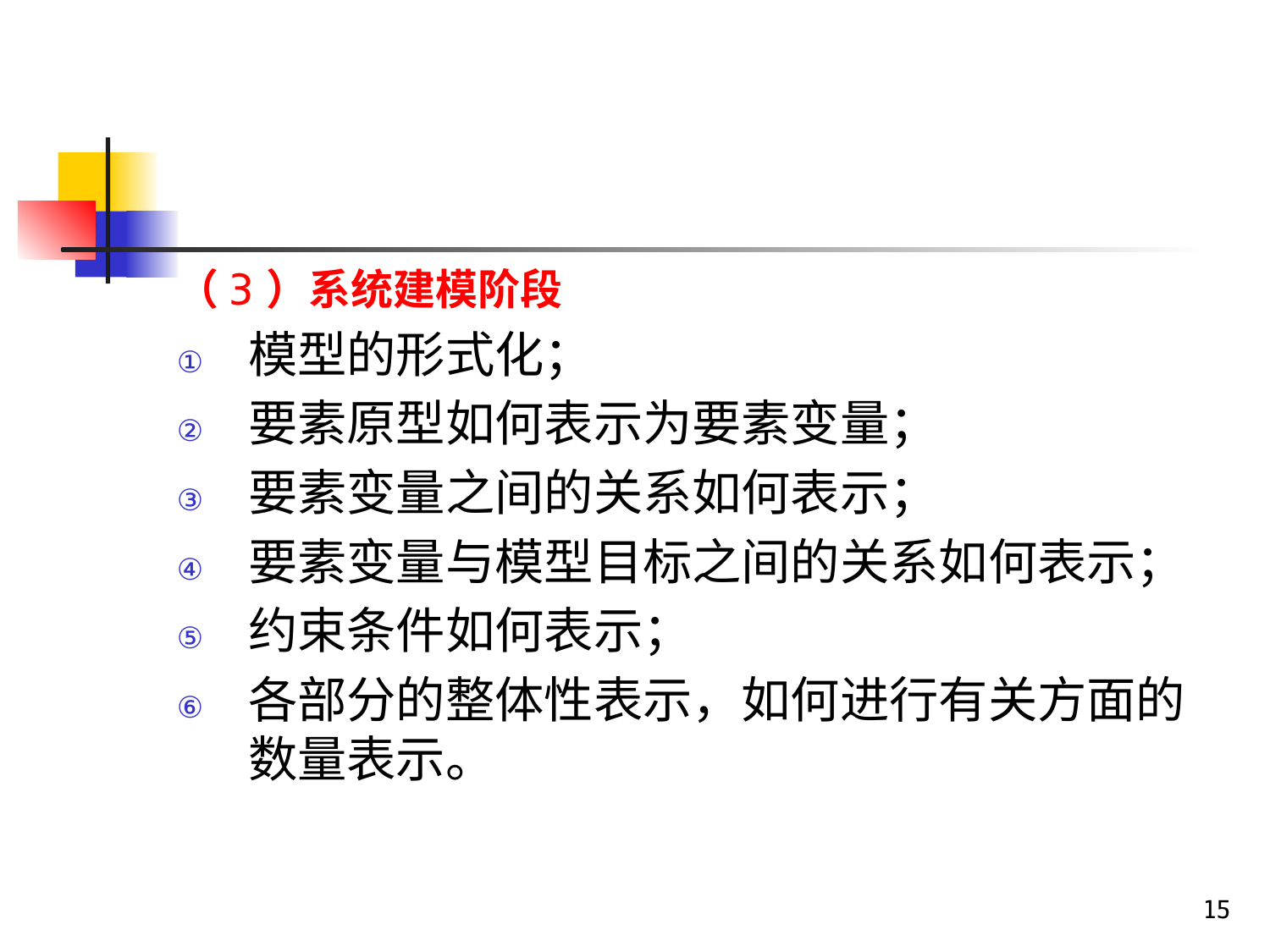

#
（3）系统建模阶段
模型的形式化；
要素原型如何表示为要素变量；
要素变量之间的关系如何表示；
要素变量与模型目标之间的关系如何表示；
约束条件如何表示；
各部分的整体性表示，如何进行有关方面的数量表示。

15